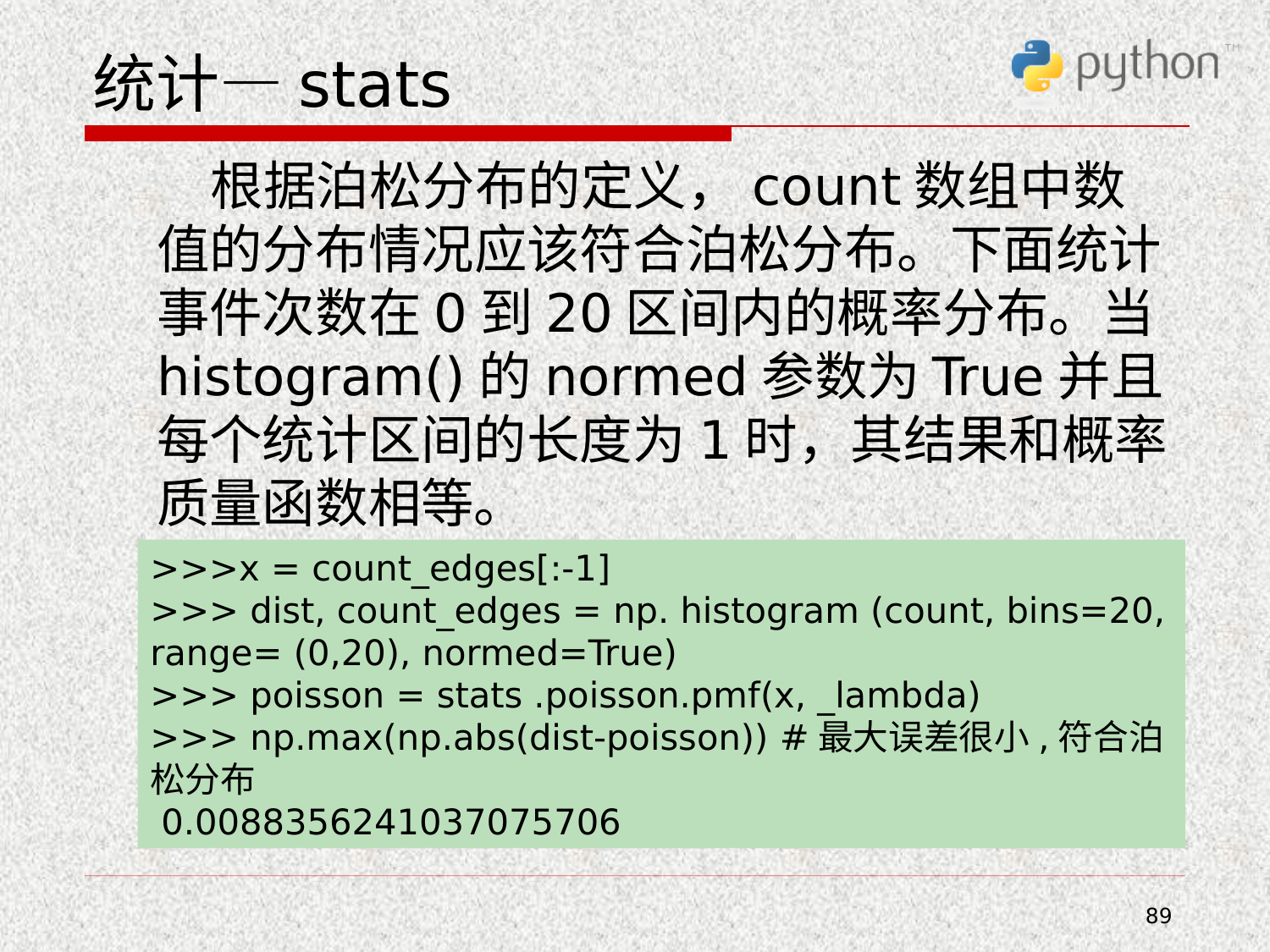

# 统计—stats
         根据泊松分布的定义，count数组中数值的分布情况应该符合泊松分布。下面统计事件次数在0到20区间内的概率分布。当histogram()的normed参数为True并且每个统计区间的长度为1时，其结果和概率质量函数相等。
>>>x = count_edges[:-1]
>>> dist, count_edges = np. histogram (count, bins=20, range= (0,20), normed=True)
>>> poisson = stats .poisson.pmf(x, _lambda)
>>> np.max(np.abs(dist-poisson)) #最大误差很小,符合泊松分布
 0.0088356241037075706
89